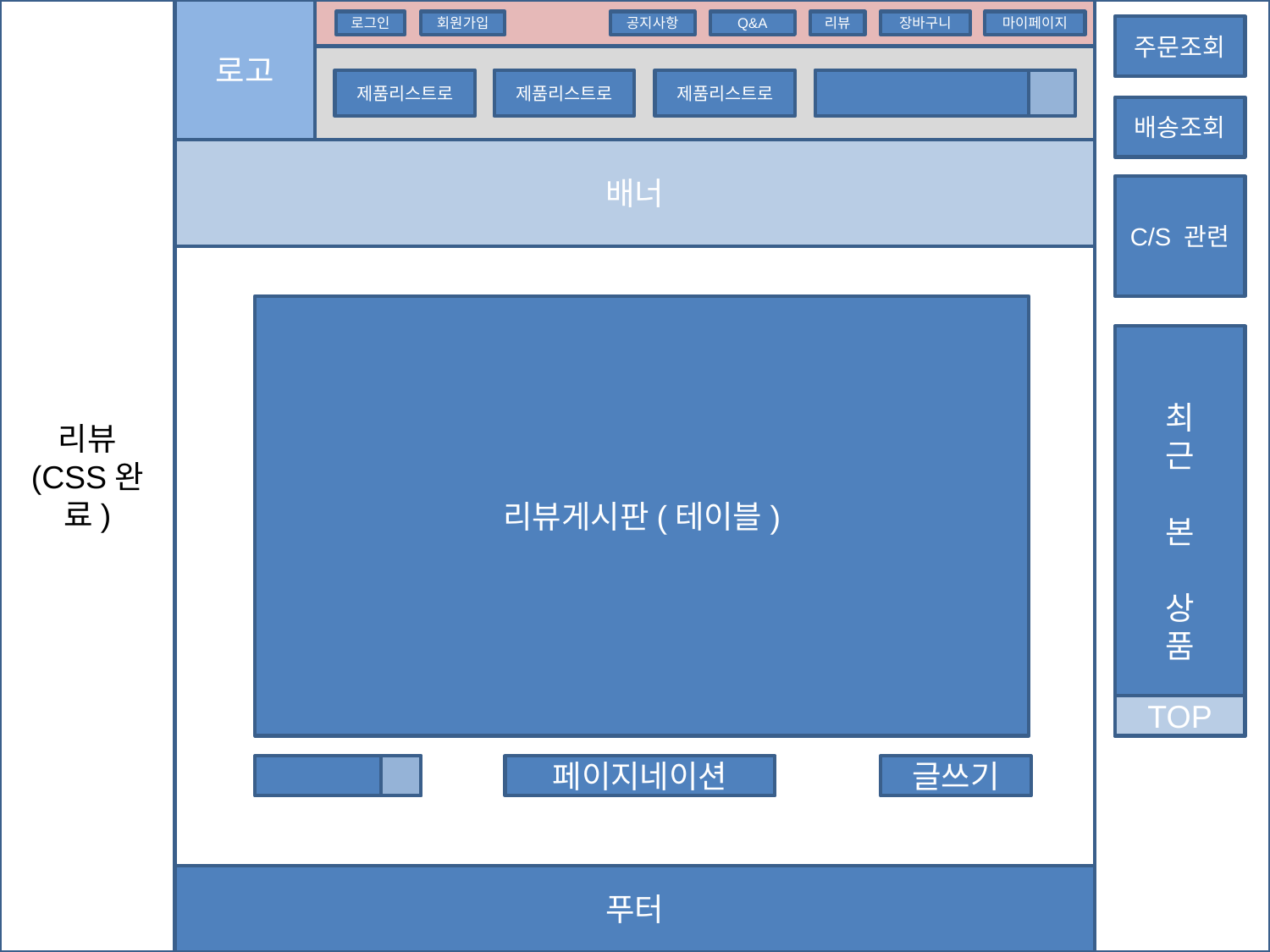

리뷰
(CSS완료)

로고

로그인
회원가입
공지사항
Q&A
리뷰
장바구니
마이페이지
제품리스트로
제품리스트로
제품리스트로

주문조회

배송조회
배너
C/S 관련
리뷰게시판(테이블)
최
근

본

상
품
TOP

페이지네이션
글쓰기
푸터